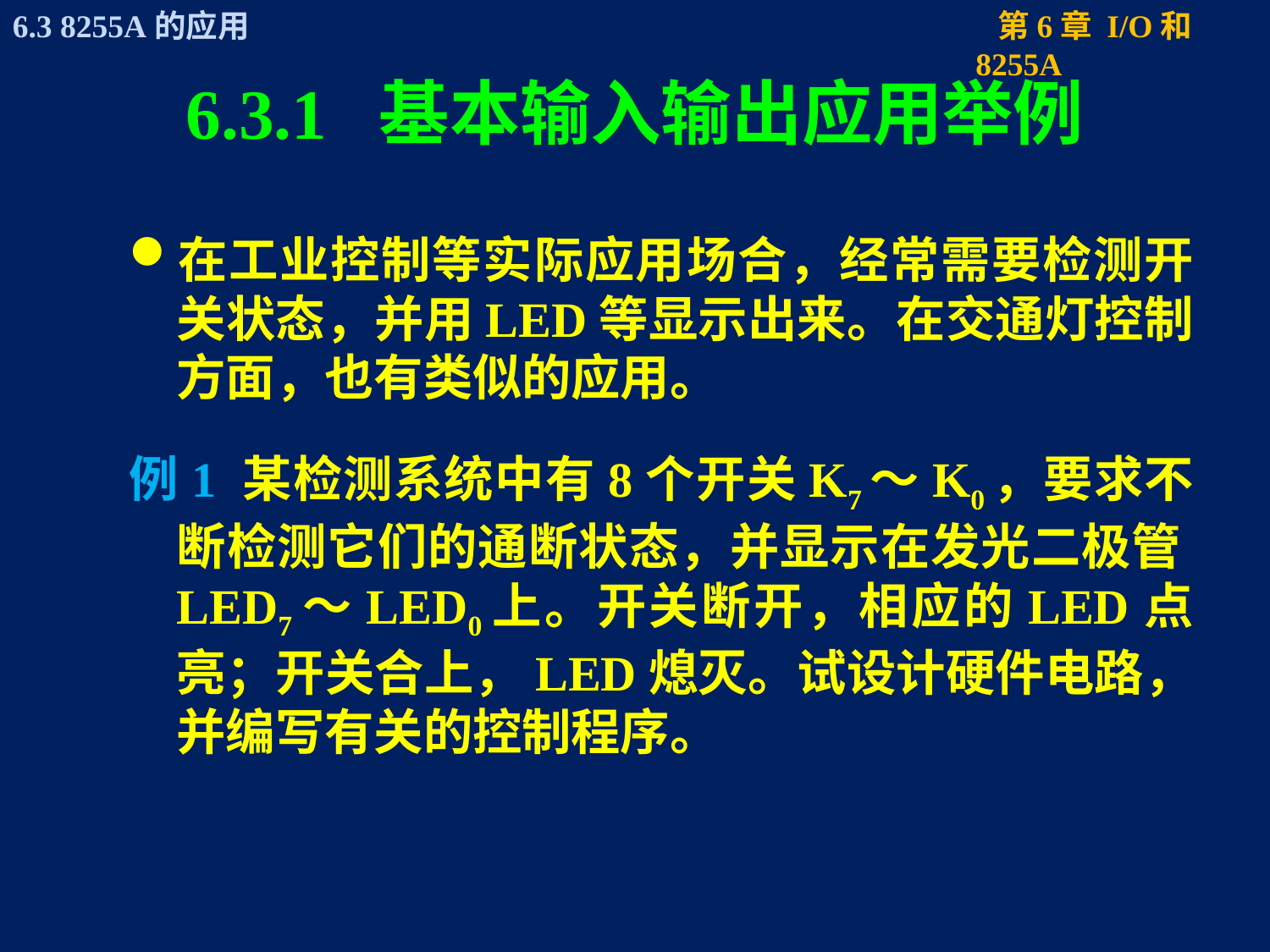

# 6.3.1  基本输入输出应用举例
在工业控制等实际应用场合，经常需要检测开关状态，并用LED等显示出来。在交通灯控制方面，也有类似的应用。
例1 某检测系统中有8个开关K7～K0，要求不断检测它们的通断状态，并显示在发光二极管LED7～LED0上。开关断开，相应的LED点亮；开关合上，LED熄灭。试设计硬件电路，并编写有关的控制程序。